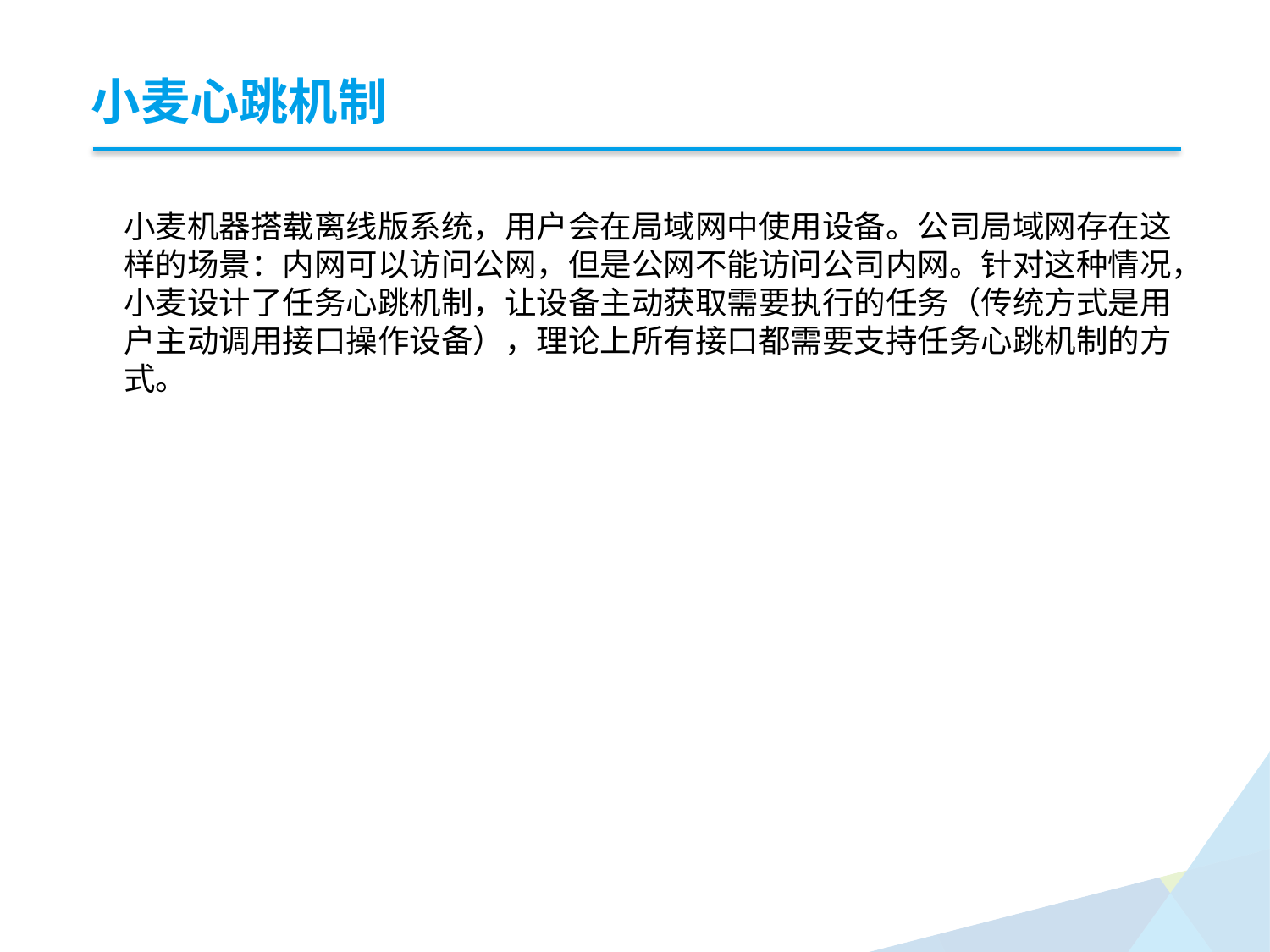

小麦心跳机制
	小麦机器搭载离线版系统，用户会在局域网中使用设备。公司局域网存在这样的场景：内网可以访问公网，但是公网不能访问公司内网。针对这种情况，小麦设计了任务心跳机制，让设备主动获取需要执行的任务（传统方式是用户主动调用接口操作设备），理论上所有接口都需要支持任务心跳机制的方式。